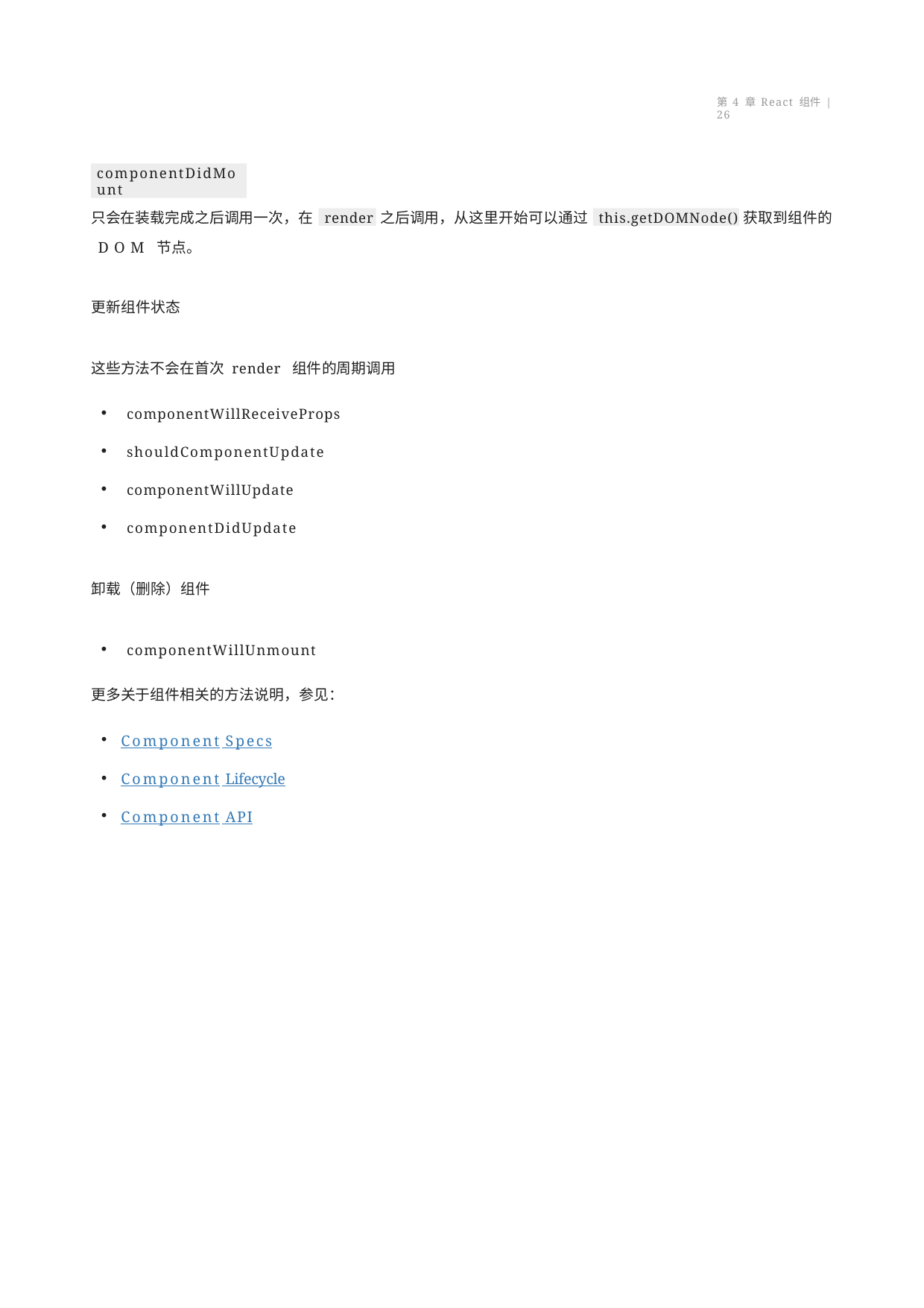

第 4 章 React 组件 | 26
componentDidMount
只会在装载完成之后调用一次，在  DOM 节点。
render
this.getDOMNode()
之后调用，从这里开始可以通过
获取到组件的
更新组件状态

这些方法不会在首次 render 组件的周期调用

componentWillReceiveProps

shouldComponentUpdate

componentWillUpdate

componentDidUpdate

卸载（删除）组件

componentWillUnmount

更多关于组件相关的方法说明，参见：

Component Specs

Component Lifecycle

Component API